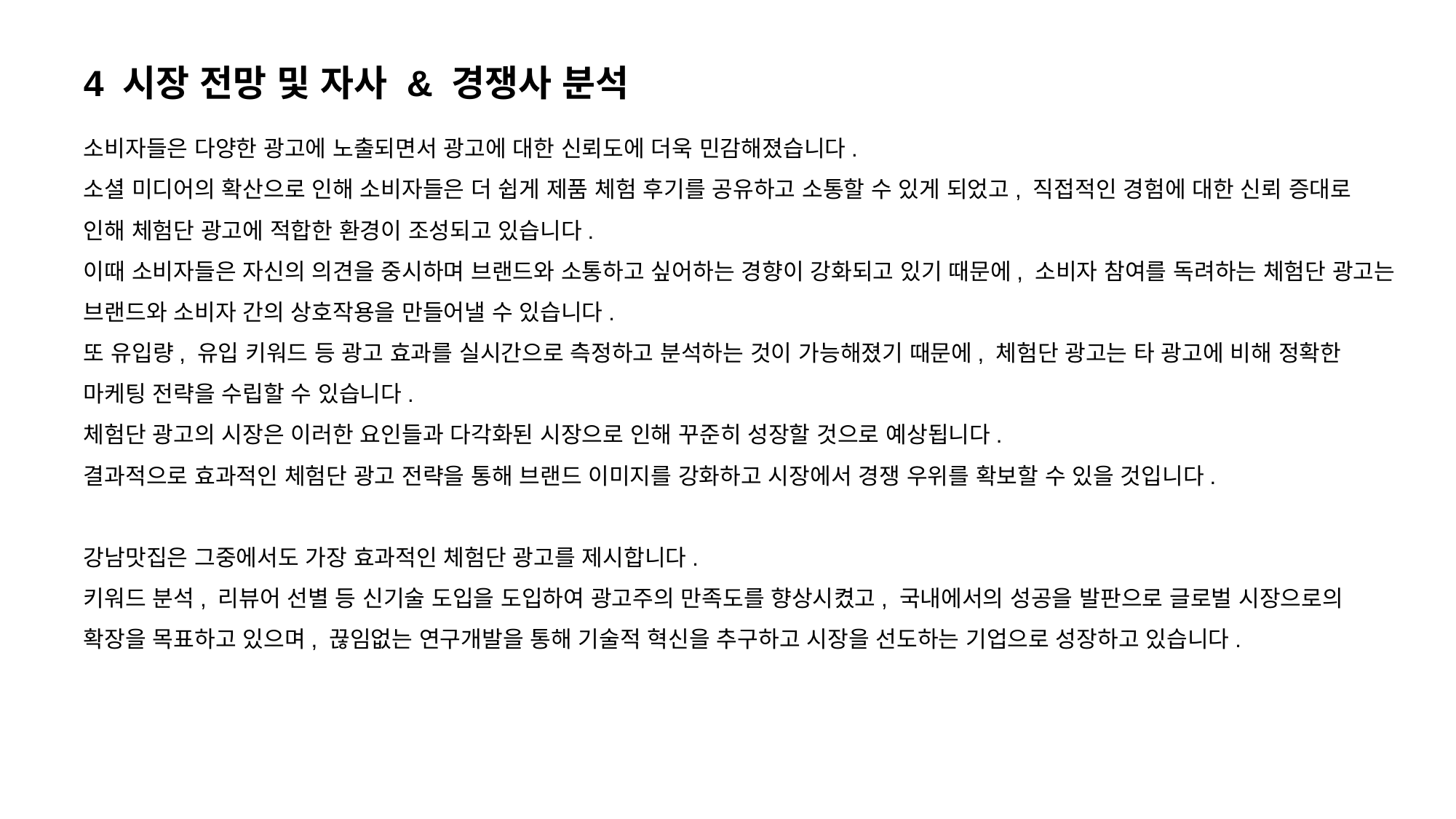

4 시장 전망 및 자사 & 경쟁사 분석
소비자들은 다양한 광고에 노출되면서 광고에 대한 신뢰도에 더욱 민감해졌습니다.
소셜 미디어의 확산으로 인해 소비자들은 더 쉽게 제품 체험 후기를 공유하고 소통할 수 있게 되었고, 직접적인 경험에 대한 신뢰 증대로 인해 체험단 광고에 적합한 환경이 조성되고 있습니다.
이때 소비자들은 자신의 의견을 중시하며 브랜드와 소통하고 싶어하는 경향이 강화되고 있기 때문에, 소비자 참여를 독려하는 체험단 광고는 브랜드와 소비자 간의 상호작용을 만들어낼 수 있습니다.
또 유입량, 유입 키워드 등 광고 효과를 실시간으로 측정하고 분석하는 것이 가능해졌기 때문에, 체험단 광고는 타 광고에 비해 정확한 마케팅 전략을 수립할 수 있습니다.
체험단 광고의 시장은 이러한 요인들과 다각화된 시장으로 인해 꾸준히 성장할 것으로 예상됩니다.
결과적으로 효과적인 체험단 광고 전략을 통해 브랜드 이미지를 강화하고 시장에서 경쟁 우위를 확보할 수 있을 것입니다.

강남맛집은 그중에서도 가장 효과적인 체험단 광고를 제시합니다.
키워드 분석, 리뷰어 선별 등 신기술 도입을 도입하여 광고주의 만족도를 향상시켰고, 국내에서의 성공을 발판으로 글로벌 시장으로의 확장을 목표하고 있으며, 끊임없는 연구개발을 통해 기술적 혁신을 추구하고 시장을 선도하는 기업으로 성장하고 있습니다.